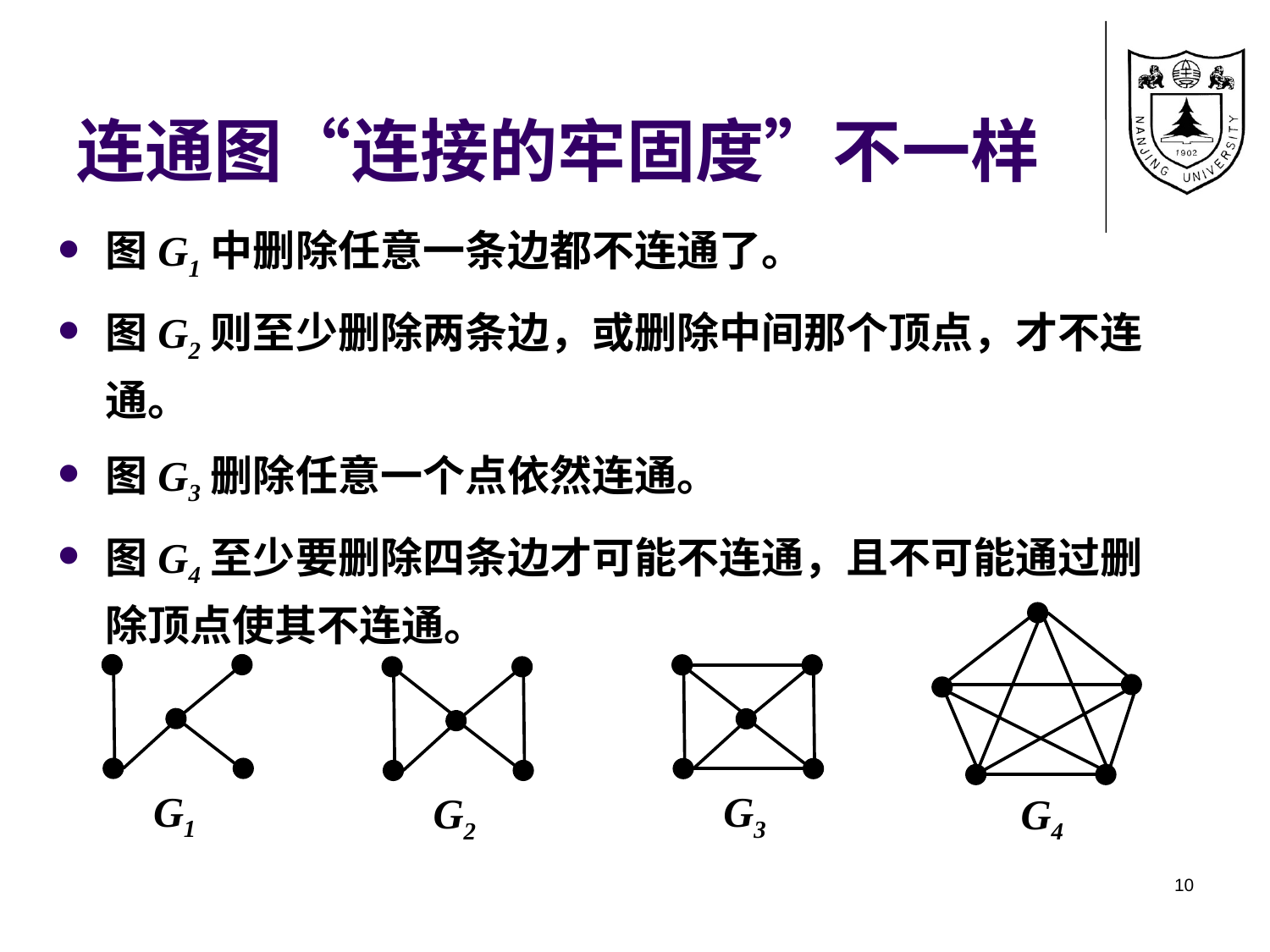

# 连通图“连接的牢固度”不一样
图G1中删除任意一条边都不连通了。
图G2则至少删除两条边，或删除中间那个顶点，才不连通。
图G3删除任意一个点依然连通。
图G4至少要删除四条边才可能不连通，且不可能通过删除顶点使其不连通。

G4

G1

G3

G2

10